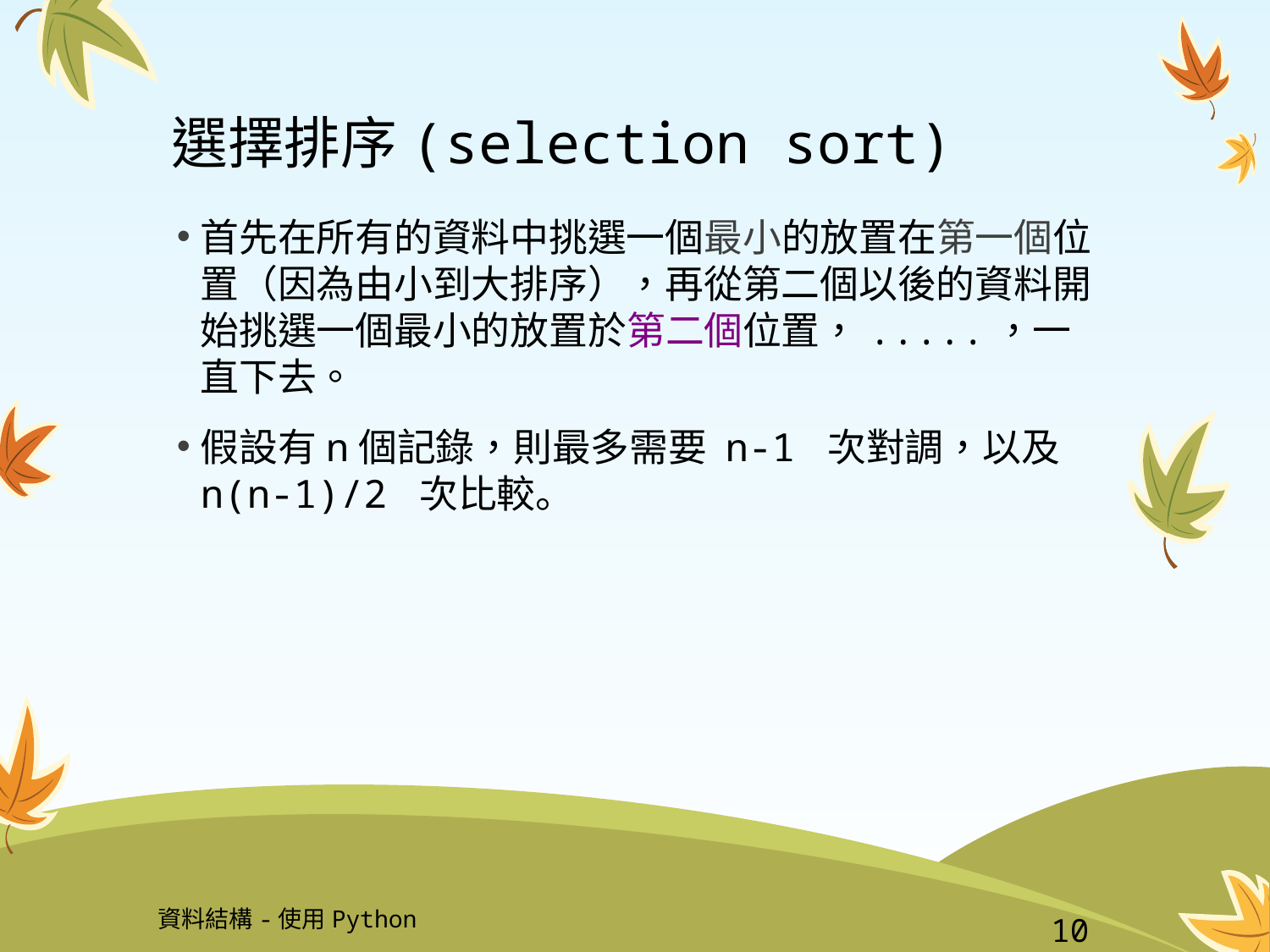

# 選擇排序(selection sort)
首先在所有的資料中挑選一個最小的放置在第一個位置（因為由小到大排序），再從第二個以後的資料開始挑選一個最小的放置於第二個位置，.....，一直下去。
假設有n個記錄，則最多需要 n-1 次對調，以及 n(n-1)/2 次比較。
資料結構-使用Python
10